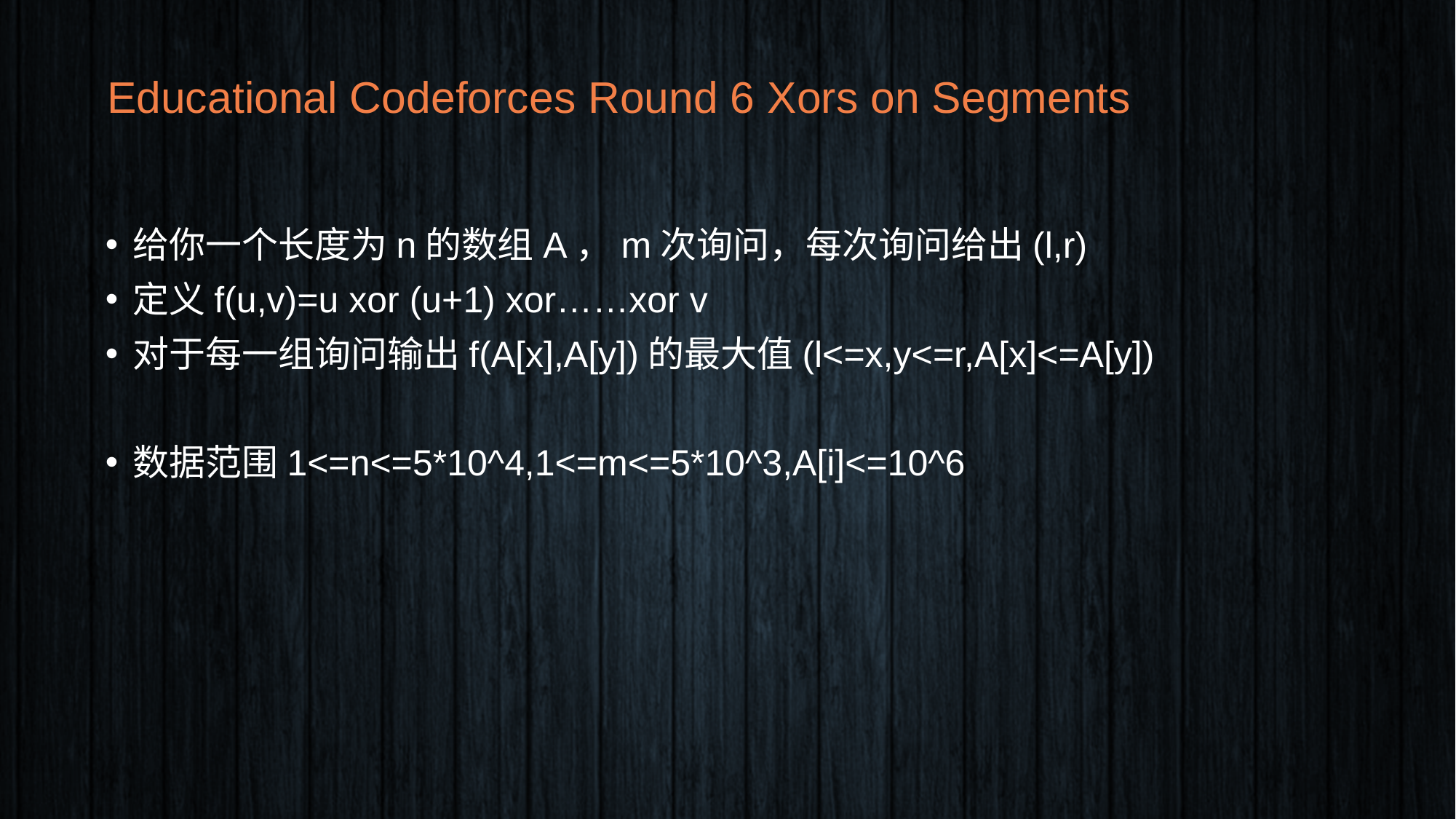

# Educational Codeforces Round 6 Xors on Segments
给你一个长度为n的数组A，m次询问，每次询问给出(l,r)
定义f(u,v)=u xor (u+1) xor……xor v
对于每一组询问输出f(A[x],A[y])的最大值(l<=x,y<=r,A[x]<=A[y])

数据范围1<=n<=5*10^4,1<=m<=5*10^3,A[i]<=10^6